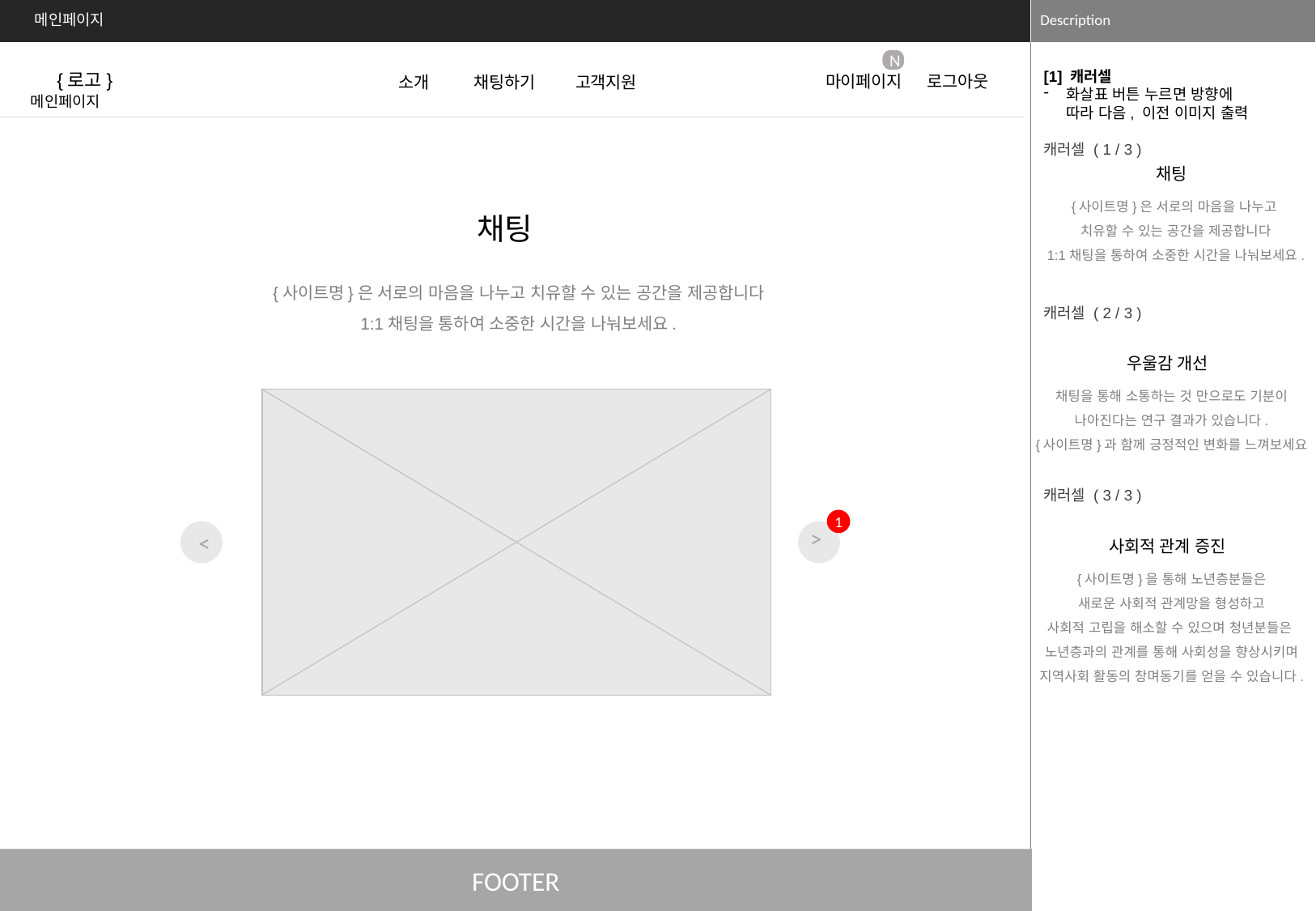

메인페이지

[1] 캐러셀
화살표 버튼 누르면 방향에 따라 다음, 이전 이미지 출력

캐러셀 ( 1 / 3 )

캐러셀 ( 2 / 3 )

캐러셀 ( 3 / 3 )

N

{로고}
마이페이지
로그아웃
소개
채팅하기
고객지원
메인페이지
채팅
{사이트명}은 서로의 마음을 나누고
치유할 수 있는 공간을 제공합니다
1:1채팅을 통하여 소중한 시간을 나눠보세요.
채팅
{사이트명}은 서로의 마음을 나누고 치유할 수 있는 공간을 제공합니다
1:1채팅을 통하여 소중한 시간을 나눠보세요.
우울감 개선
채팅을 통해 소통하는 것 만으로도 기분이
나아진다는 연구 결과가 있습니다.
{사이트명}과 함께 긍정적인 변화를 느껴보세요

1
<
<
사회적 관계 증진
{사이트명}을 통해 노년층분들은
새로운 사회적 관계망을 형성하고
사회적 고립을 해소할 수 있으며 청년분들은
노년층과의 관계를 통해 사회성을 향상시키며
지역사회 활동의 창며동기를 얻을 수 있습니다.
FOOTER